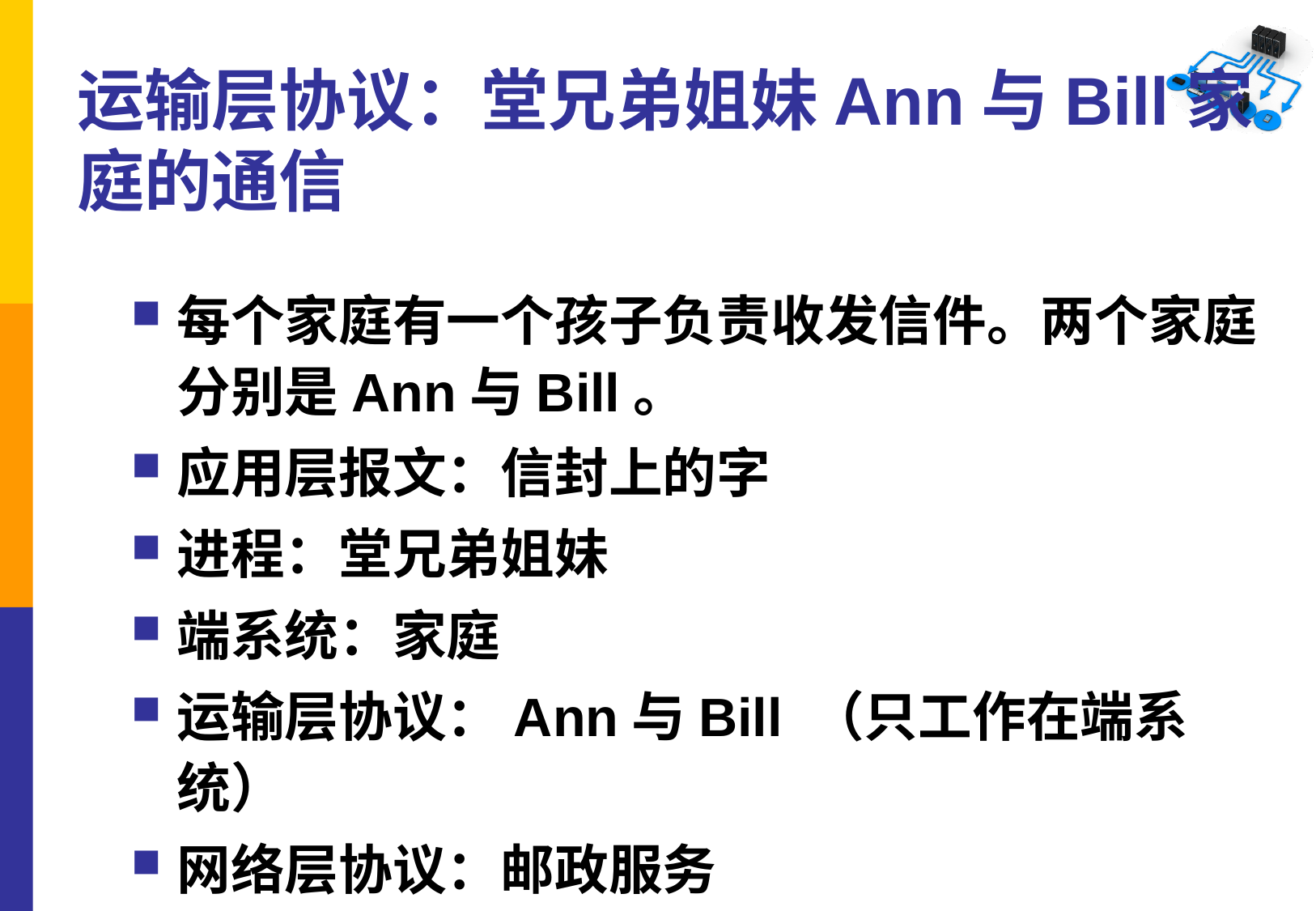

运输层协议：堂兄弟姐妹Ann与Bill家庭的通信
每个家庭有一个孩子负责收发信件。两个家庭分别是Ann与Bill。
应用层报文：信封上的字
进程：堂兄弟姐妹
端系统：家庭
运输层协议：Ann与Bill （只工作在端系统）
网络层协议：邮政服务